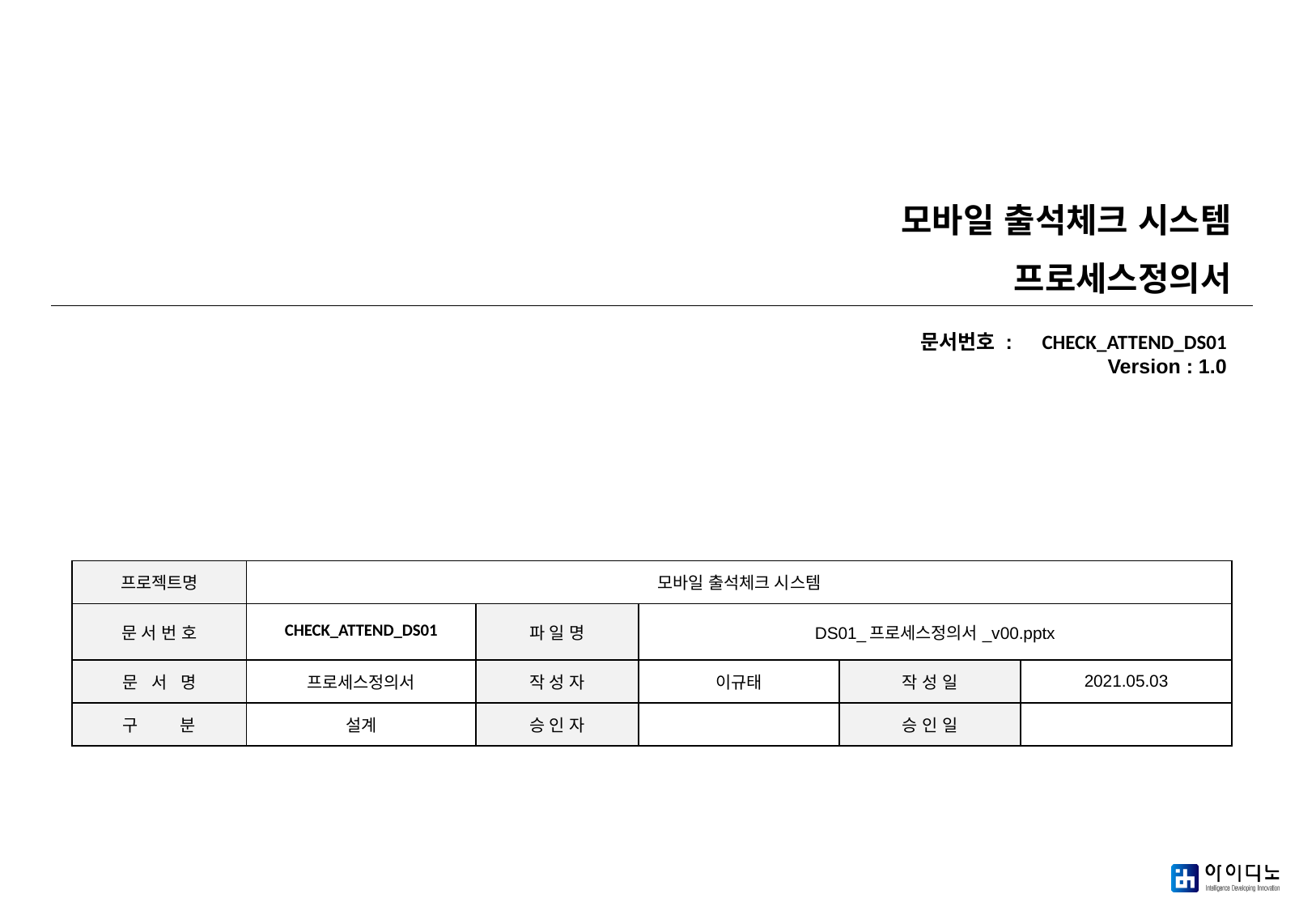

모바일 출석체크 시스템

프로세스정의서
문서번호 : 	CHECK_ATTEND_DS01
Version : 1.0
| 프로젝트명 | 모바일 출석체크 시스템 |  |  |  |  |
| --- | --- | --- | --- | --- | --- |
| 문 서 번 호 | CHECK\_ATTEND\_DS01 | 파 일 명 | DS01\_프로세스정의서\_v00.pptx |  |  |
| 문   서   명 | 프로세스정의서 | 작 성 자 | 이규태 | 작 성 일 | 2021.05.03 |
| 구         분 | 설계 | 승 인 자 |  | 승 인 일 |  |